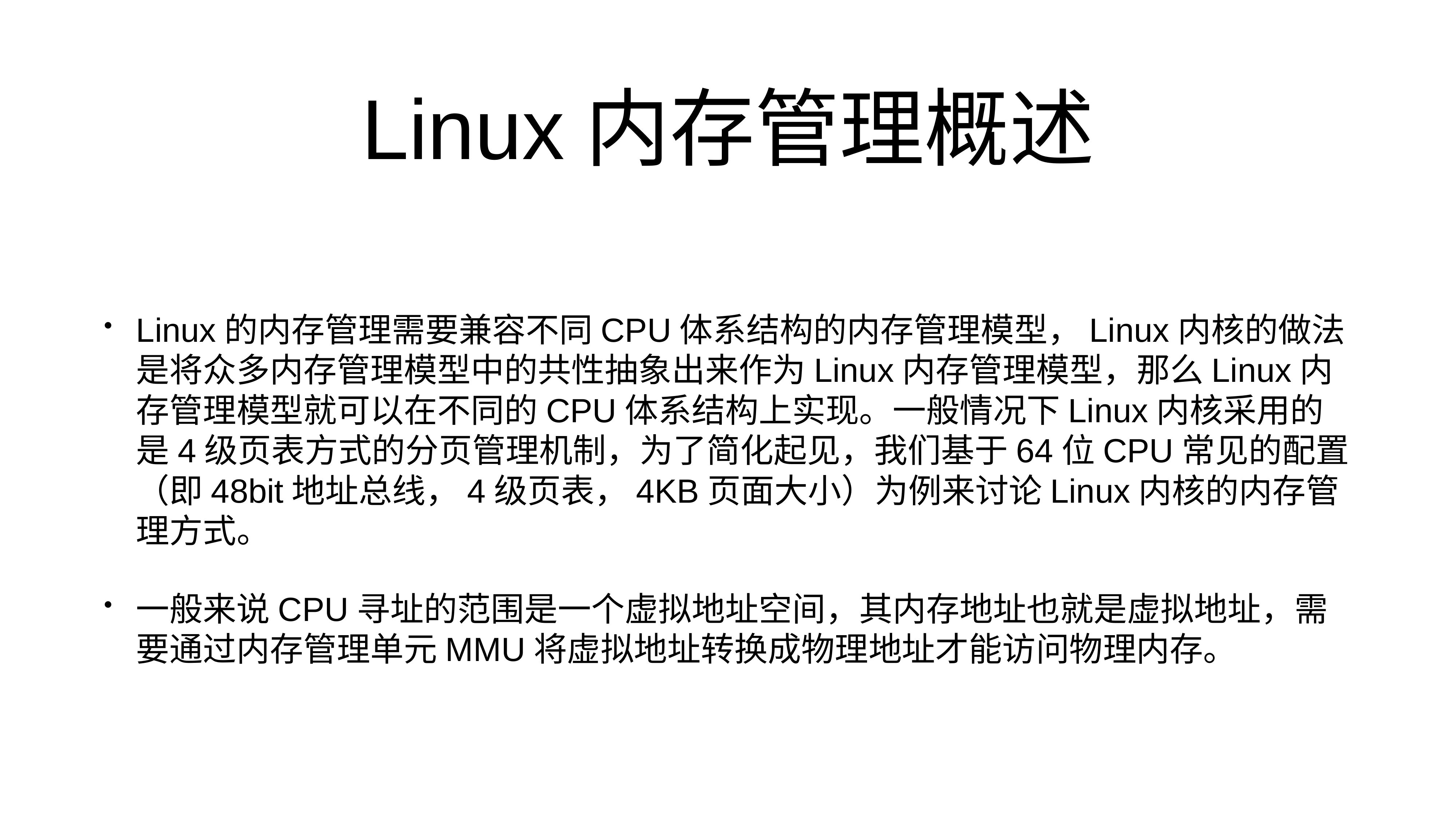

# Linux内存管理概述
Linux的内存管理需要兼容不同CPU体系结构的内存管理模型，Linux内核的做法是将众多内存管理模型中的共性抽象出来作为Linux内存管理模型，那么Linux内存管理模型就可以在不同的CPU体系结构上实现。一般情况下Linux内核采用的是4级页表方式的分页管理机制，为了简化起见，我们基于64位CPU常见的配置（即48bit地址总线，4级页表，4KB页面大小）为例来讨论Linux内核的内存管理方式。
一般来说CPU寻址的范围是一个虚拟地址空间，其内存地址也就是虚拟地址，需要通过内存管理单元MMU将虚拟地址转换成物理地址才能访问物理内存。